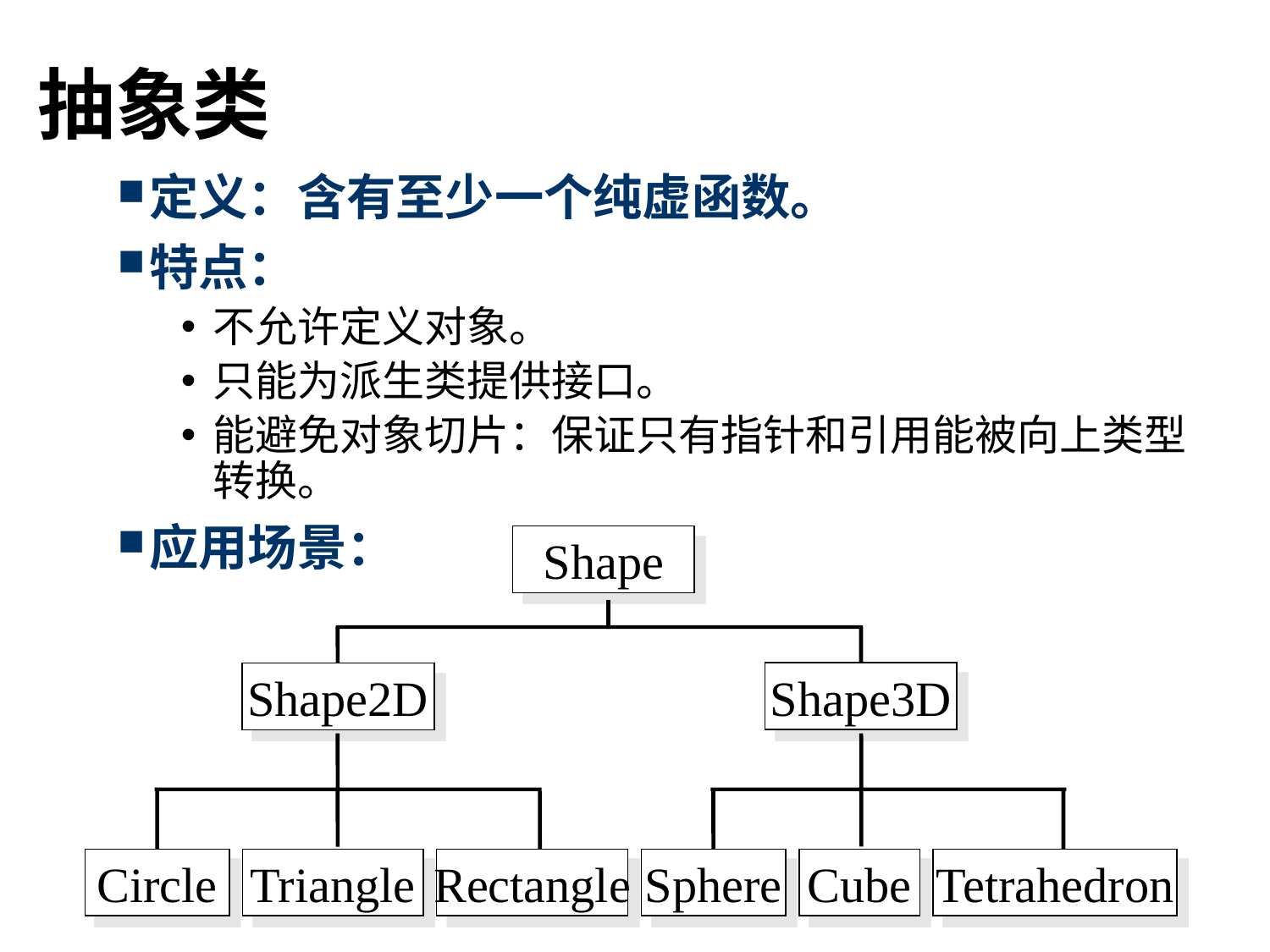

# 抽象类
定义：含有至少一个纯虚函数。
特点：
不允许定义对象。
只能为派生类提供接口。
能避免对象切片：保证只有指针和引用能被向上类型转换。
应用场景：

Shape

Shape3D
Shape2D

Circle
Triangle
Rectangle
Sphere
Cube
Tetrahedron